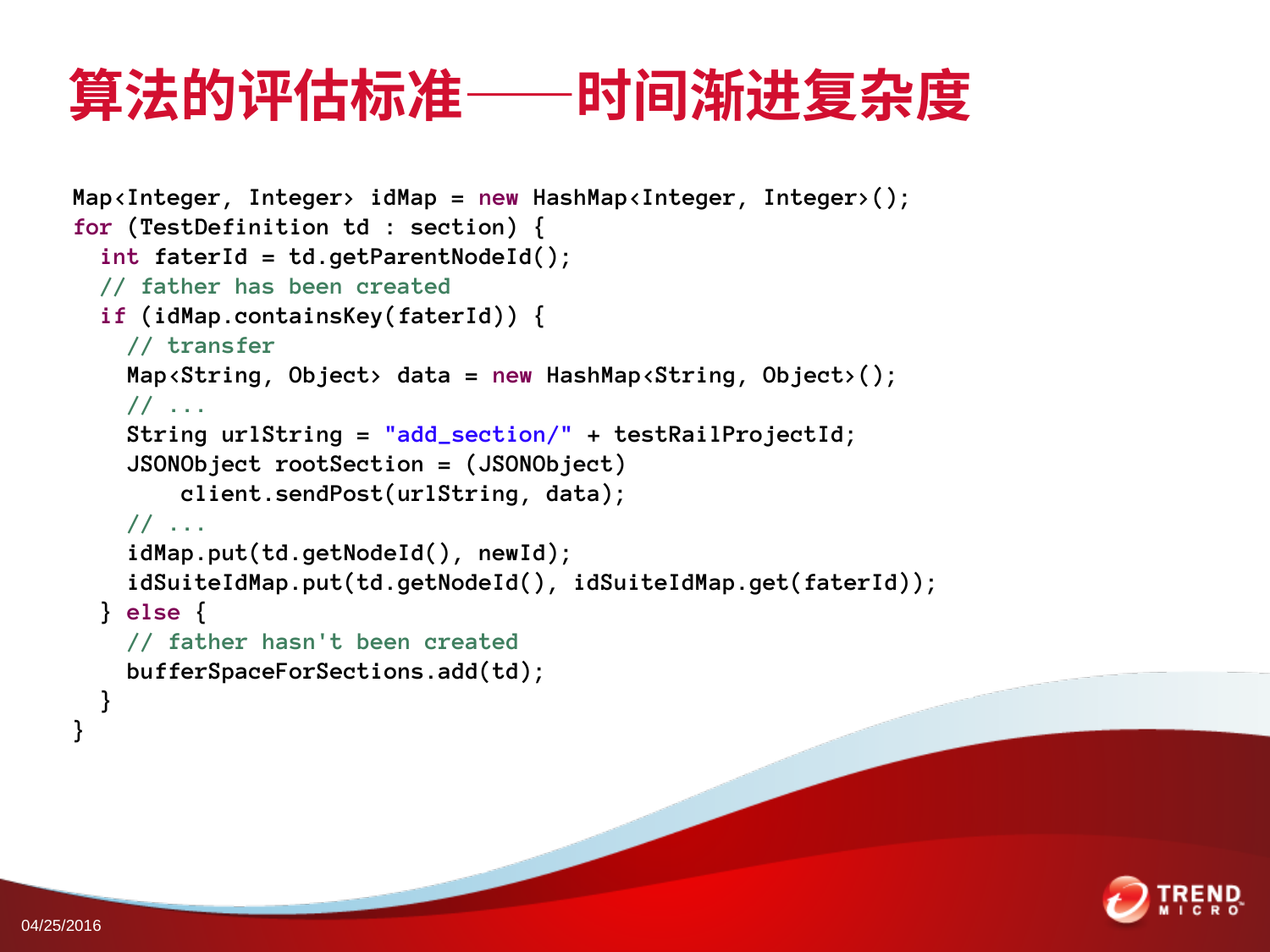

# 算法的评估标准——时间渐进复杂度
Map<Integer, Integer> idMap = new HashMap<Integer, Integer>();
for (TestDefinition td : section) {
  int faterId = td.getParentNodeId();
  // father has been created
  if (idMap.containsKey(faterId)) {
    // transfer
    Map<String, Object> data = new HashMap<String, Object>();
    // ...
    String urlString = "add_section/" + testRailProjectId;
    JSONObject rootSection = (JSONObject)
        client.sendPost(urlString, data);
    // ...
    idMap.put(td.getNodeId(), newId);
    idSuiteIdMap.put(td.getNodeId(), idSuiteIdMap.get(faterId));
  } else {
    // father hasn't been created
    bufferSpaceForSections.add(td);
  }
}
Confidential | Copyright 2012 Trend Micro Inc.
04/25/2016